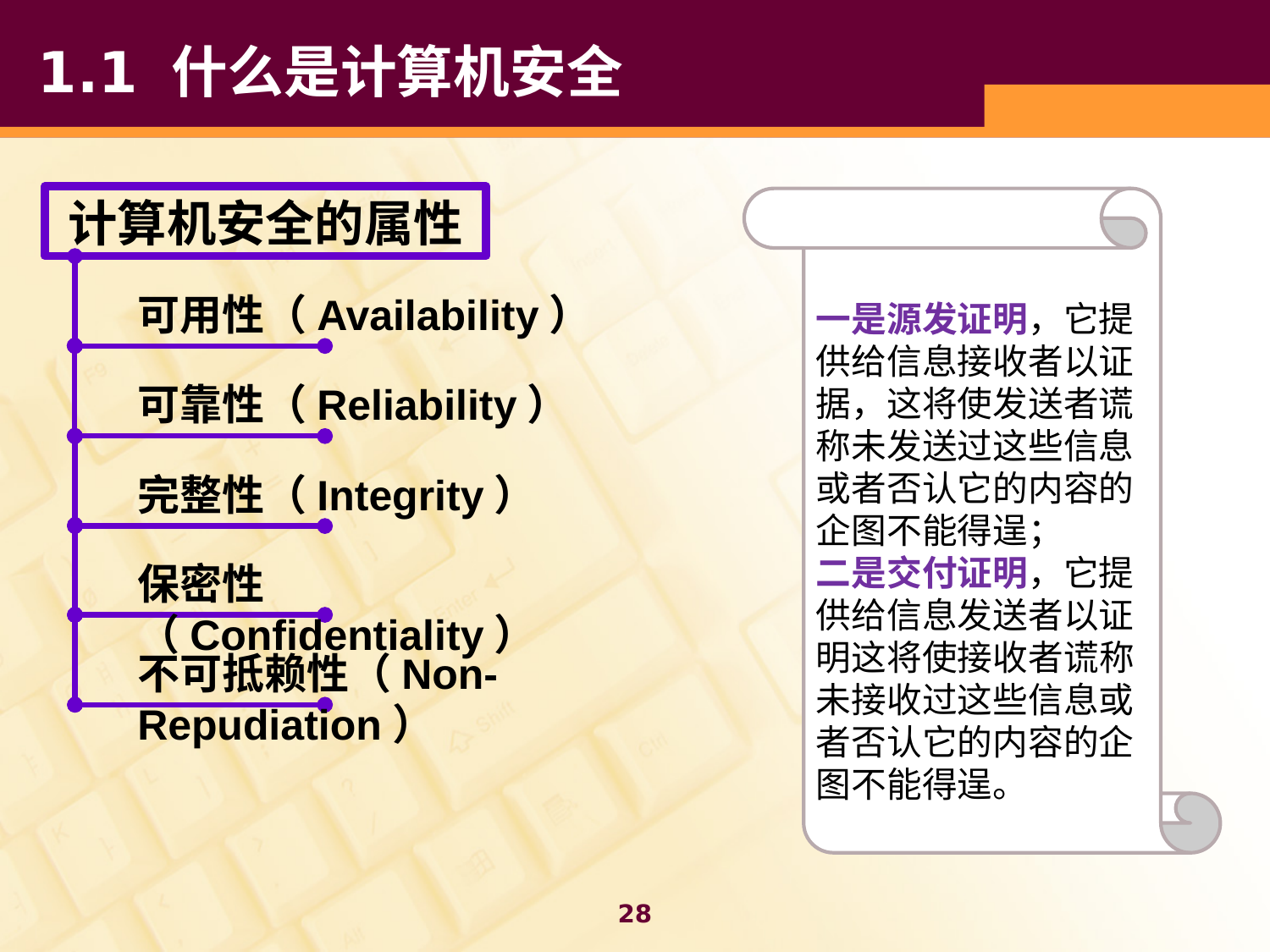

1.1 什么是计算机安全

计算机安全的属性

一是源发证明，它提供给信息接收者以证据，这将使发送者谎称未发送过这些信息或者否认它的内容的企图不能得逞；
二是交付证明，它提供给信息发送者以证明这将使接收者谎称未接收过这些信息或者否认它的内容的企图不能得逞。
可用性（Availability）
可靠性（Reliability）
完整性（Integrity）
保密性（Confidentiality）
不可抵赖性（Non-Repudiation）